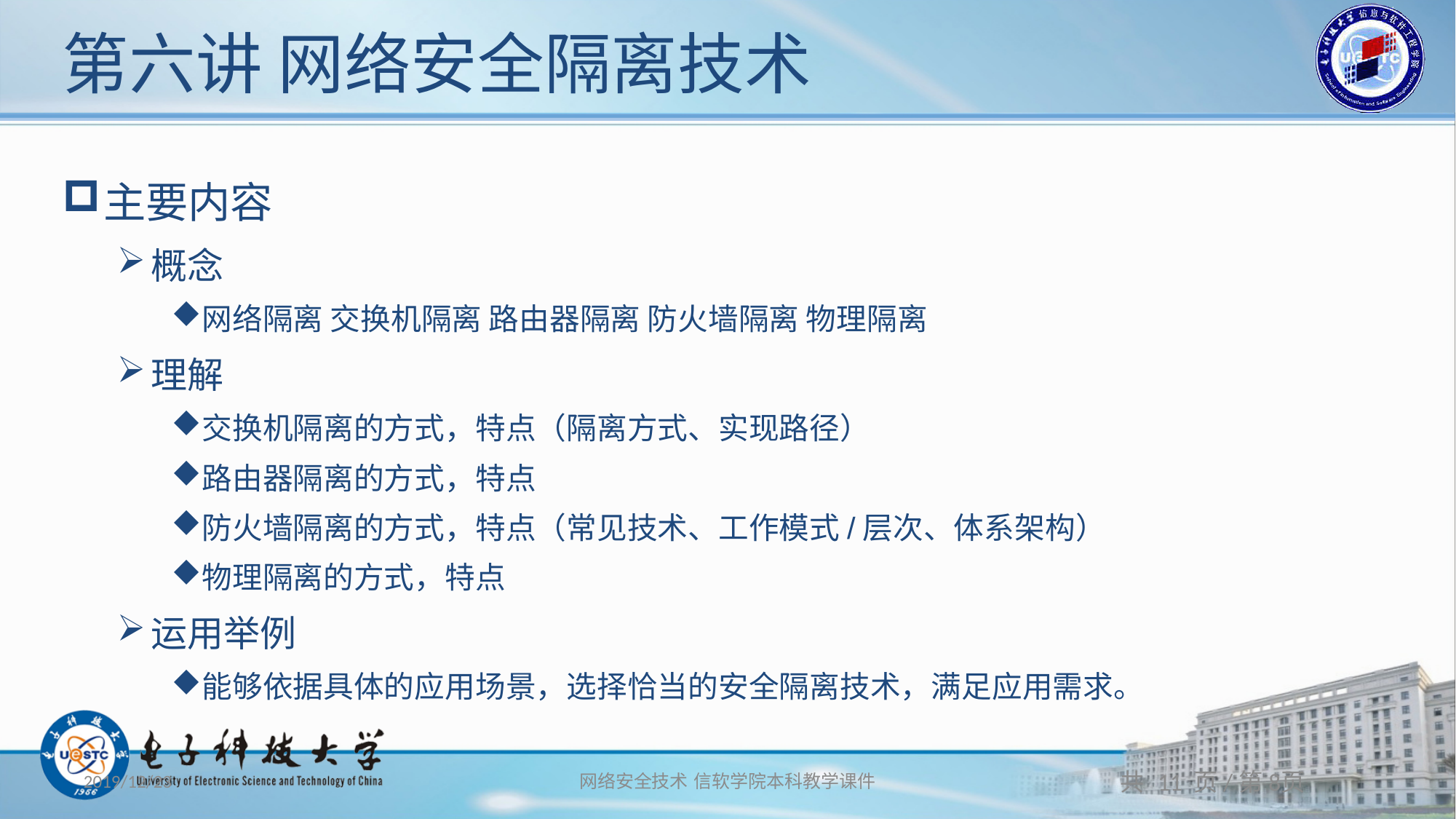

# 第六讲 网络安全隔离技术
主要内容
概念
网络隔离 交换机隔离 路由器隔离 防火墙隔离 物理隔离
理解
交换机隔离的方式，特点（隔离方式、实现路径）
路由器隔离的方式，特点
防火墙隔离的方式，特点（常见技术、工作模式/层次、体系架构）
物理隔离的方式，特点
运用举例
能够依据具体的应用场景，选择恰当的安全隔离技术，满足应用需求。
2019/12/23
网络安全技术 信软学院本科教学课件
共 11 页/第8页